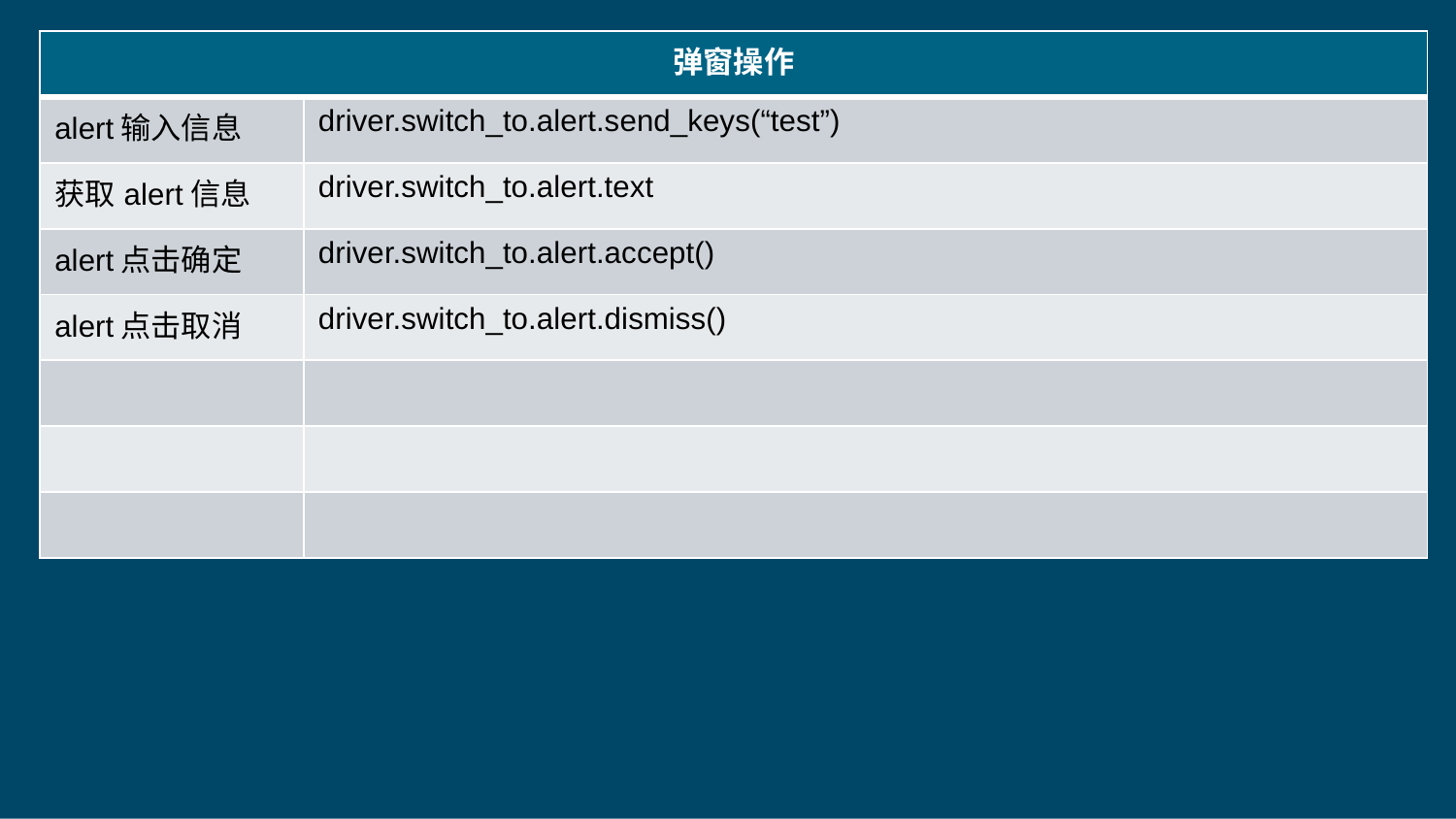

| 弹窗操作 |  |
| --- | --- |
| alert输入信息 | driver.switch\_to.alert.send\_keys(“test”) |
| 获取alert信息 | driver.switch\_to.alert.text |
| alert点击确定 | driver.switch\_to.alert.accept() |
| alert点击取消 | driver.switch\_to.alert.dismiss() |
|  |  |
|  |  |
|  |  |